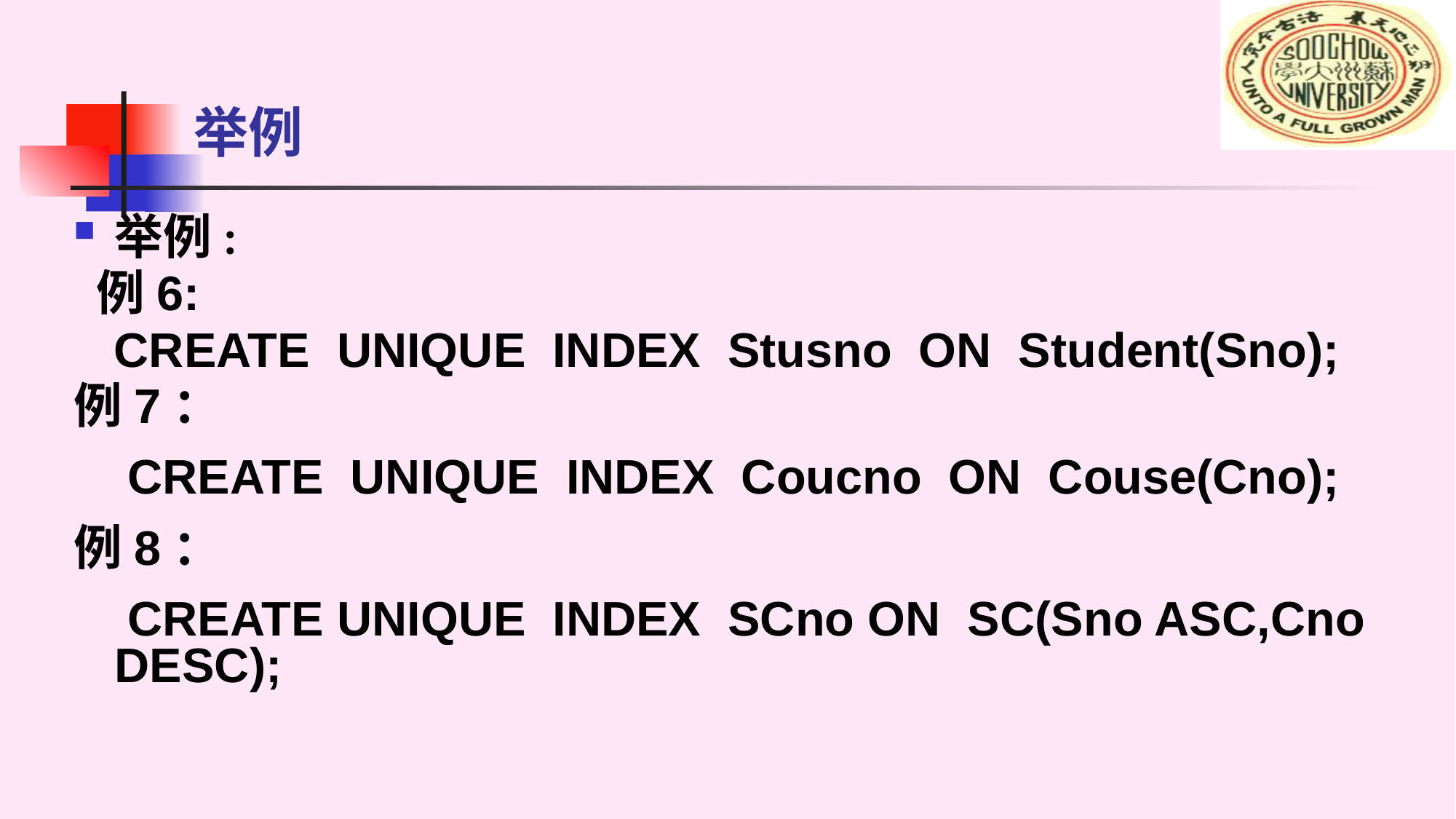

# 举例
举例:
 例6:
   CREATE  UNIQUE  INDEX  Stusno  ON  Student(Sno);
例7：
    CREATE  UNIQUE  INDEX  Coucno  ON  Couse(Cno);
例8：
    CREATE UNIQUE  INDEX  SCno ON  SC(Sno ASC,Cno DESC);